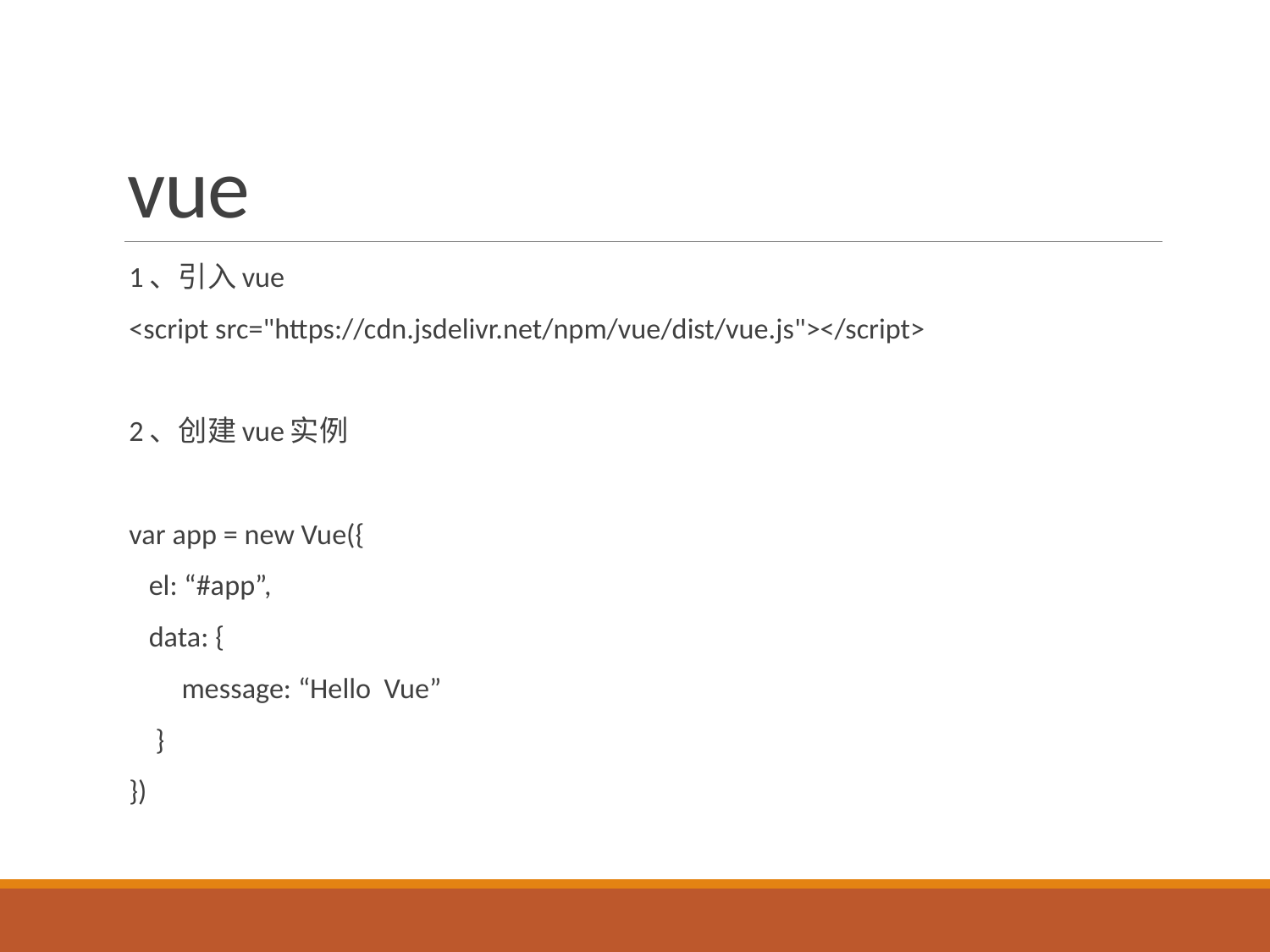

# vue
1、引入vue
<script src="https://cdn.jsdelivr.net/npm/vue/dist/vue.js"></script>

2、创建vue实例

var app = new Vue({
   el: “#app”,
   data: {
        message: “Hello  Vue”
    }
})